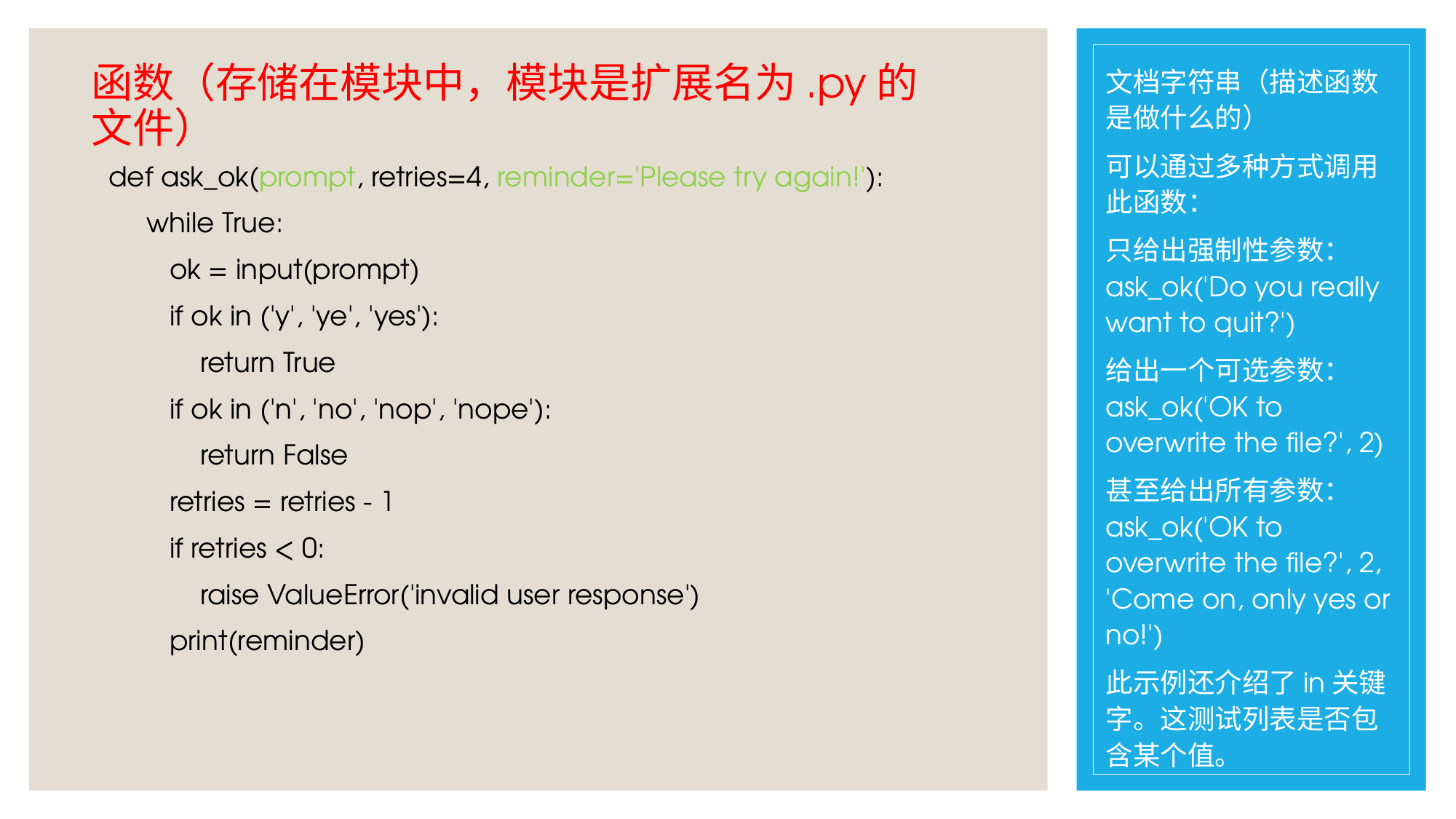

# 函数（存储在模块中，模块是扩展名为.py的文件）
文档字符串（描述函数是做什么的）
可以通过多种方式调用此函数：
只给出强制性参数： ask_ok('Do you really want to quit?')
给出一个可选参数： ask_ok('OK to overwrite the file?', 2)
甚至给出所有参数： ask_ok('OK to overwrite the file?', 2, 'Come on, only yes or no!')
此示例还介绍了in关键字。这测试列表是否包含某个值。

def ask_ok(prompt, retries=4, reminder='Please try again!'):
     while True:
        ok = input(prompt)
        if ok in ('y', 'ye', 'yes'):
            return True
        if ok in ('n', 'no', 'nop', 'nope'):
            return False
        retries = retries - 1
        if retries < 0:
            raise ValueError('invalid user response')
        print(reminder)